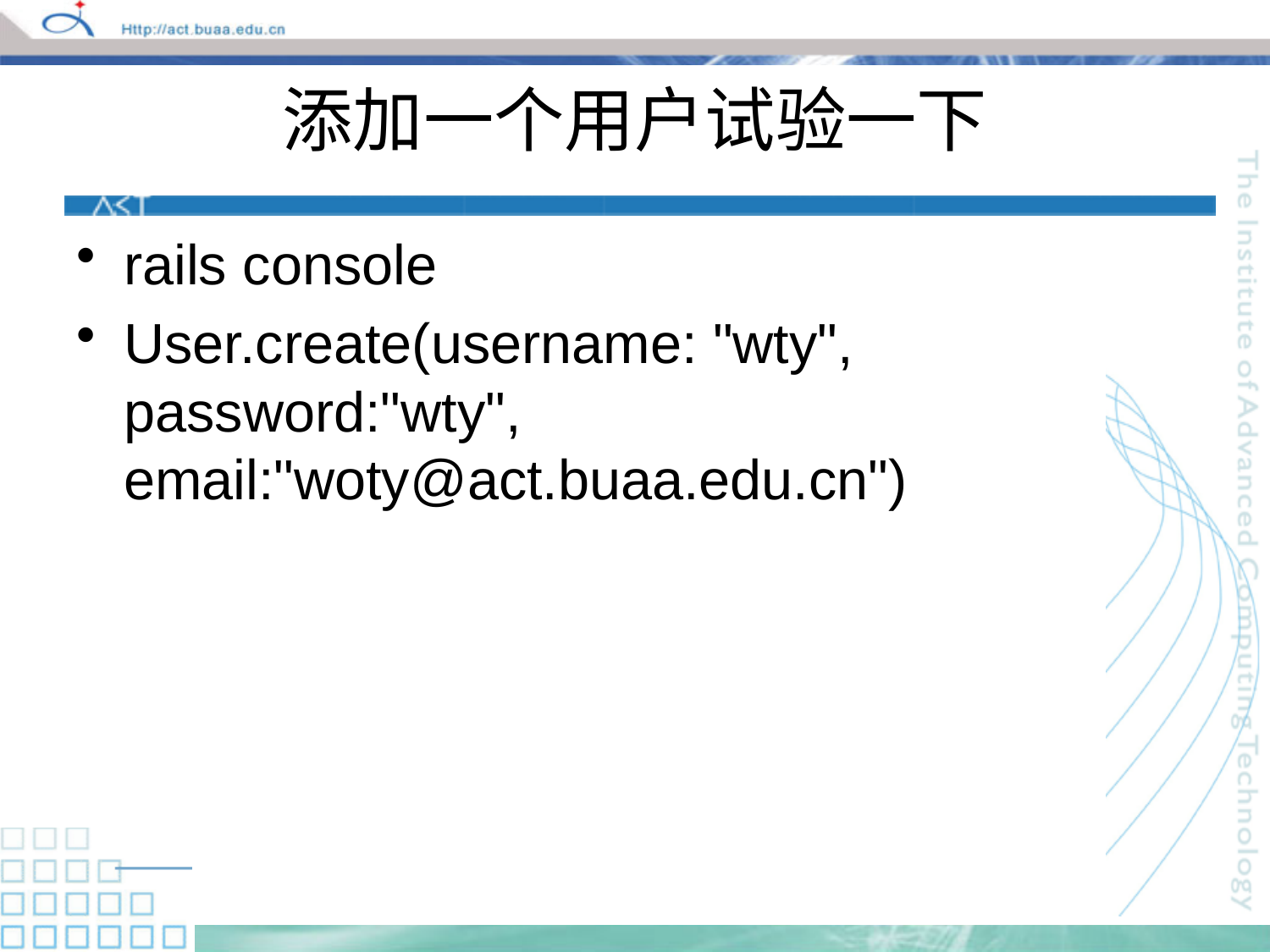

# 添加一个用户试验一下
rails console
User.create(username: "wty", password:"wty", email:"woty@act.buaa.edu.cn")